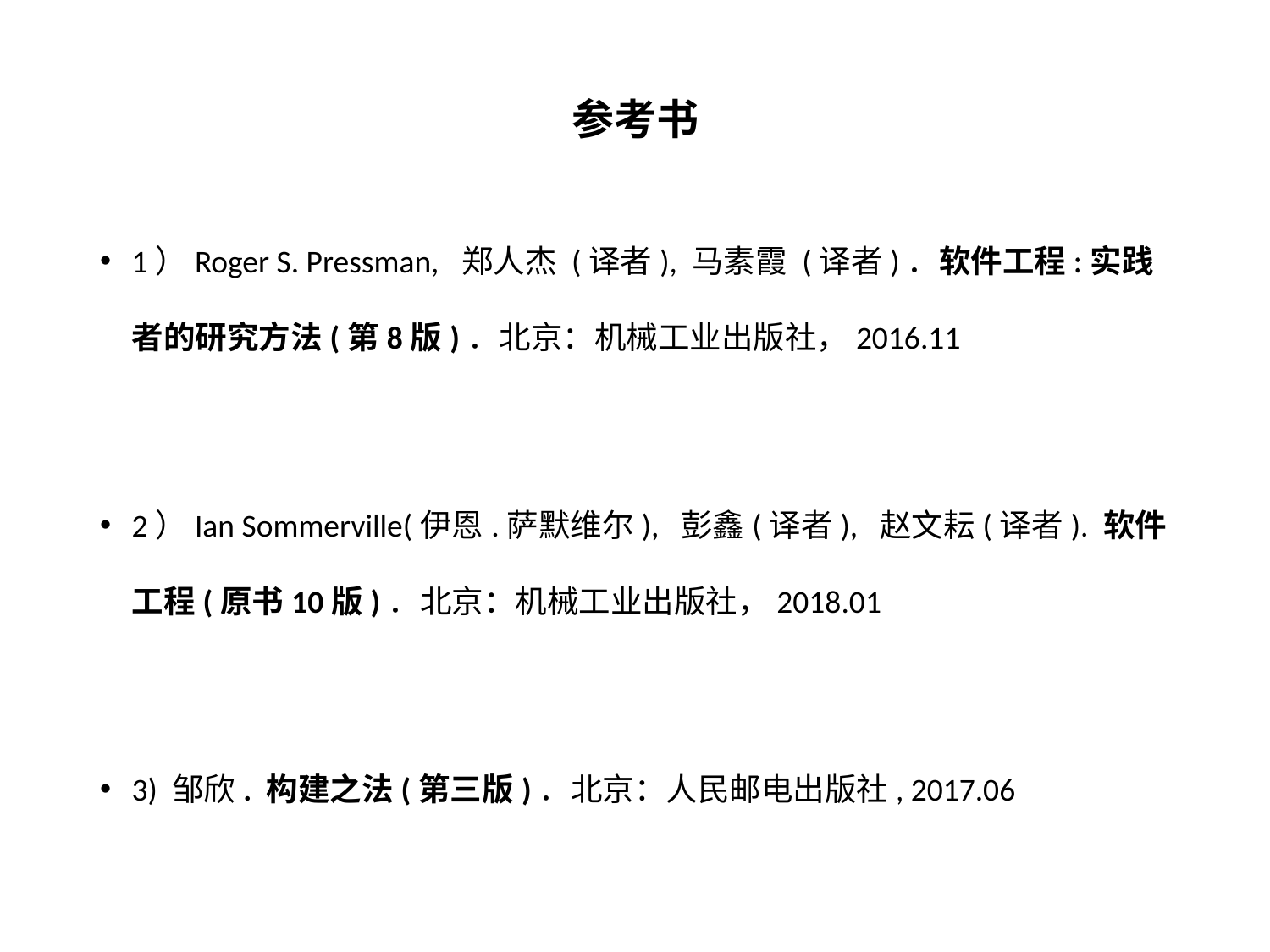

# 参考书
1）Roger S. Pressman,  郑人杰 (译者), 马素霞 (译者)．软件工程:实践者的研究方法(第8版)．北京：机械工业出版社，2016.11

2）Ian Sommerville(伊恩.萨默维尔),  彭鑫(译者),  赵文耘(译者). 软件工程(原书10版)．北京：机械工业出版社，2018.01

3) 邹欣. 构建之法(第三版)．北京：人民邮电出版社, 2017.06